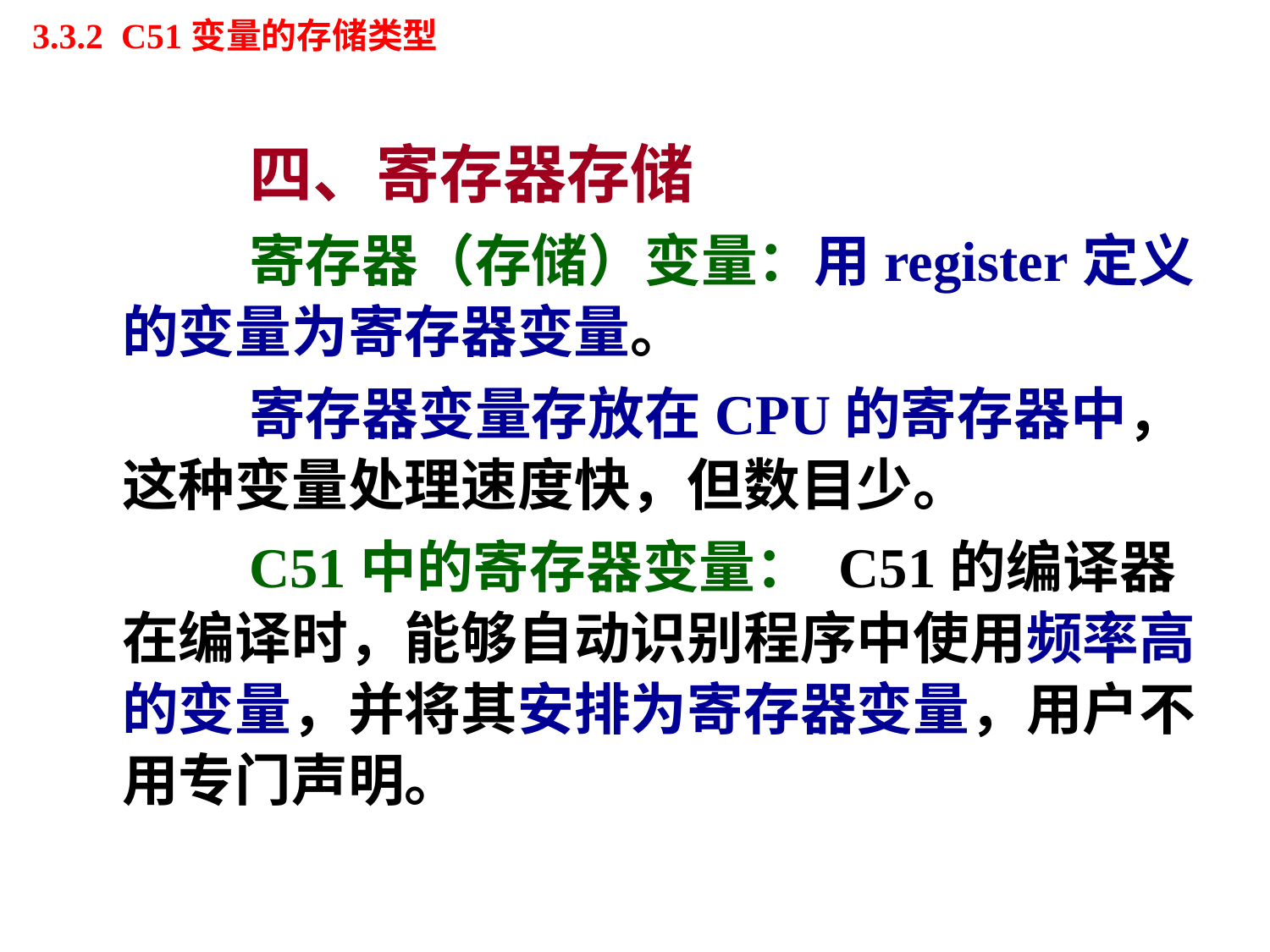

# 3.3.2  C51变量的存储类型
		四、寄存器存储
		寄存器（存储）变量：用register定义的变量为寄存器变量。
		寄存器变量存放在CPU的寄存器中，这种变量处理速度快，但数目少。
		C51中的寄存器变量： C51的编译器在编译时，能够自动识别程序中使用频率高的变量，并将其安排为寄存器变量，用户不用专门声明。